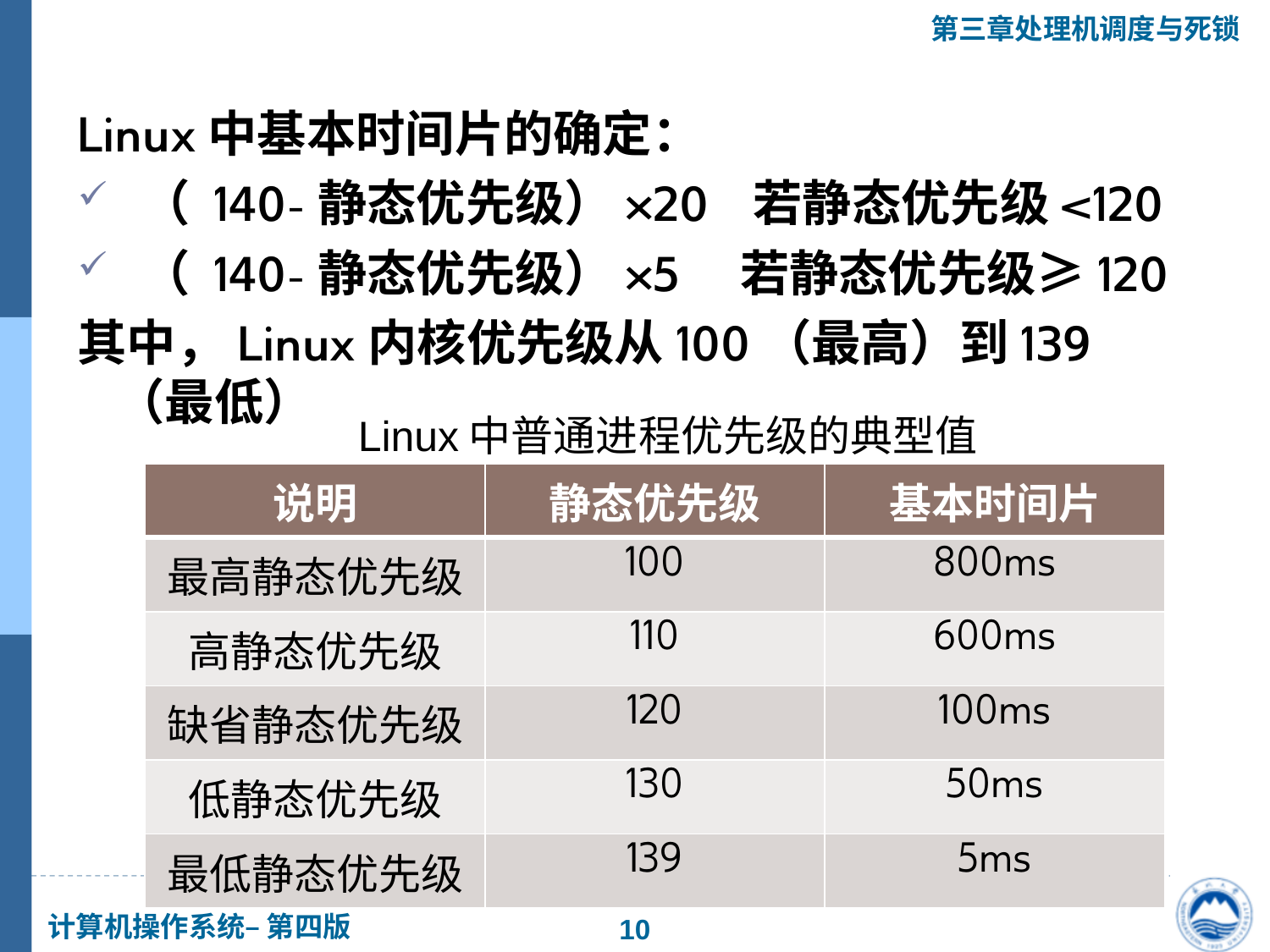

Linux中基本时间片的确定：
（ 140-静态优先级）×20  若静态优先级<120
（ 140-静态优先级）×5   若静态优先级≥120
其中，Linux内核优先级从100（最高）到139（最低）

Linux中普通进程优先级的典型值
| 说明 | 静态优先级 | 基本时间片 |
| --- | --- | --- |
| 最高静态优先级 | 100 | 800ms |
| 高静态优先级 | 110 | 600ms |
| 缺省静态优先级 | 120 | 100ms |
| 低静态优先级 | 130 | 50ms |
| 最低静态优先级 | 139 | 5ms |